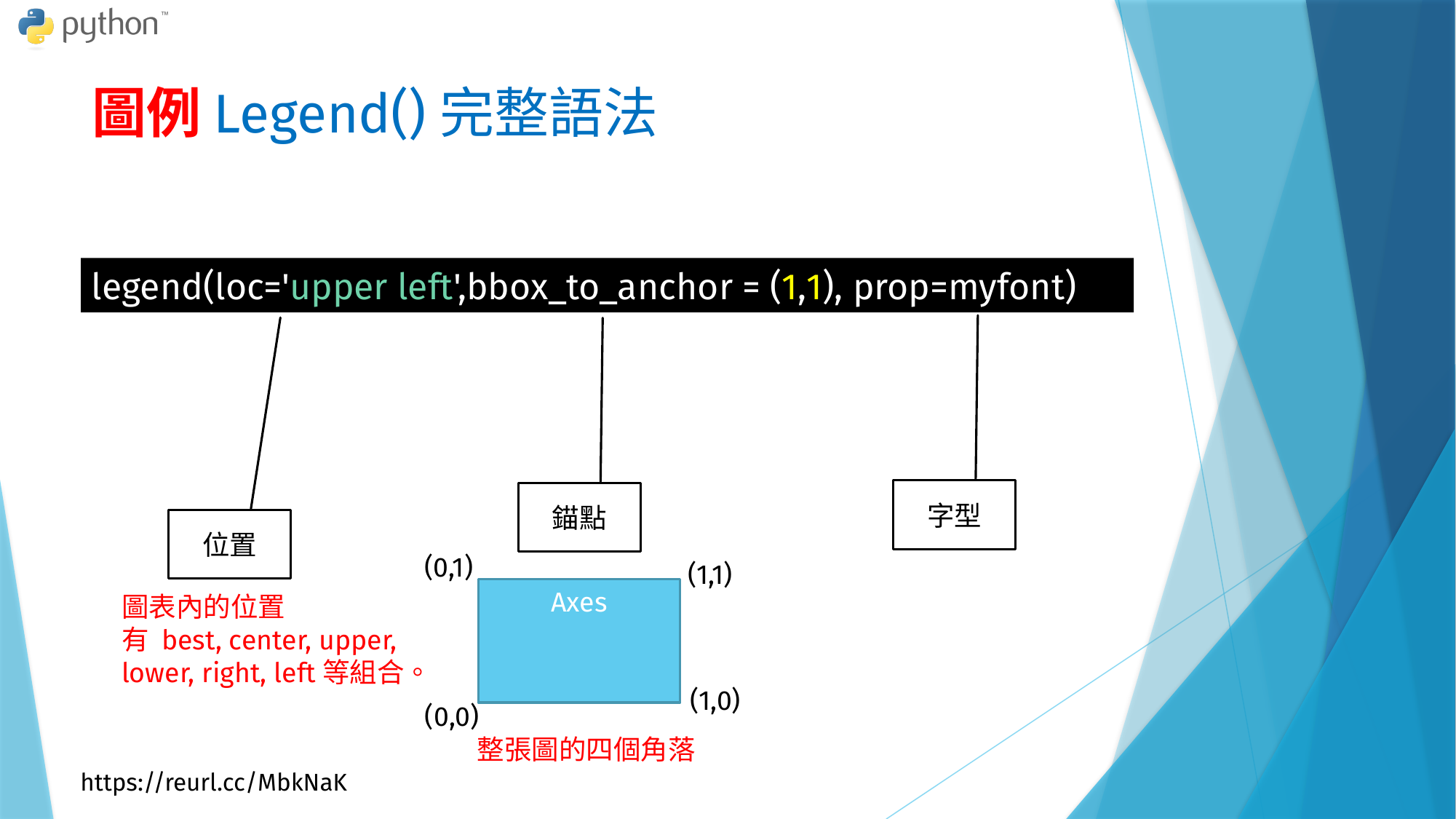

# 圖例Legend()完整語法

legend(loc='upper left',bbox_to_anchor = (1,1), prop=myfont)
字型
錨點
位置
(0,1)
(1,1)
Axes
圖表內的位置
有 best, center, upper,
lower, right, left等組合。
(1,0)
(0,0)
整張圖的四個角落